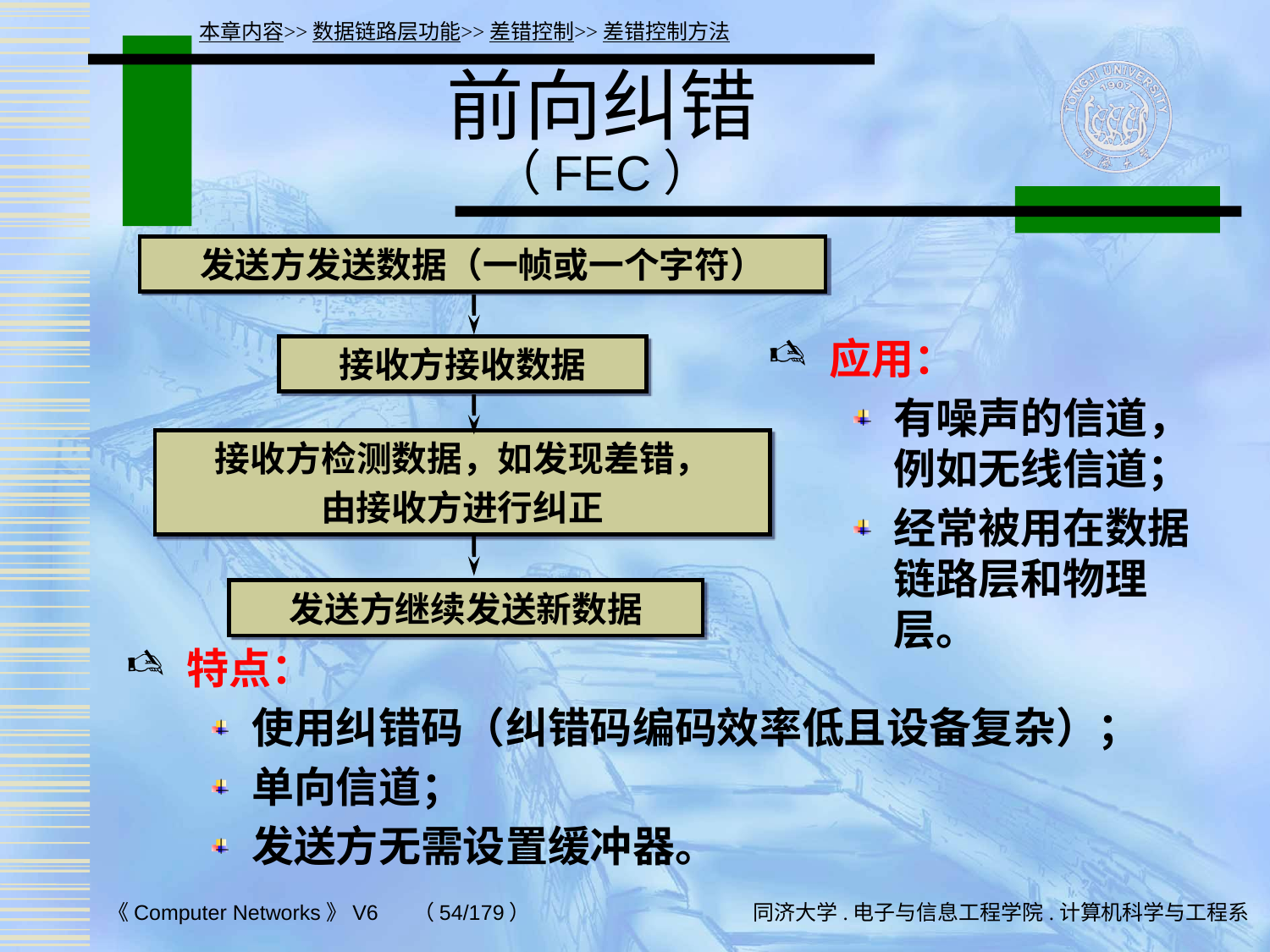

本章内容>>数据链路层功能>>差错控制>>差错控制方法
# 前向纠错 （FEC）
发送方发送数据（一帧或一个字符）

应用：
有噪声的信道，例如无线信道；
经常被用在数据链路层和物理层。
接收方接收数据

接收方检测数据，如发现差错，
由接收方进行纠正

发送方继续发送新数据
特点：
使用纠错码（纠错码编码效率低且设备复杂）；
单向信道；
发送方无需设置缓冲器。